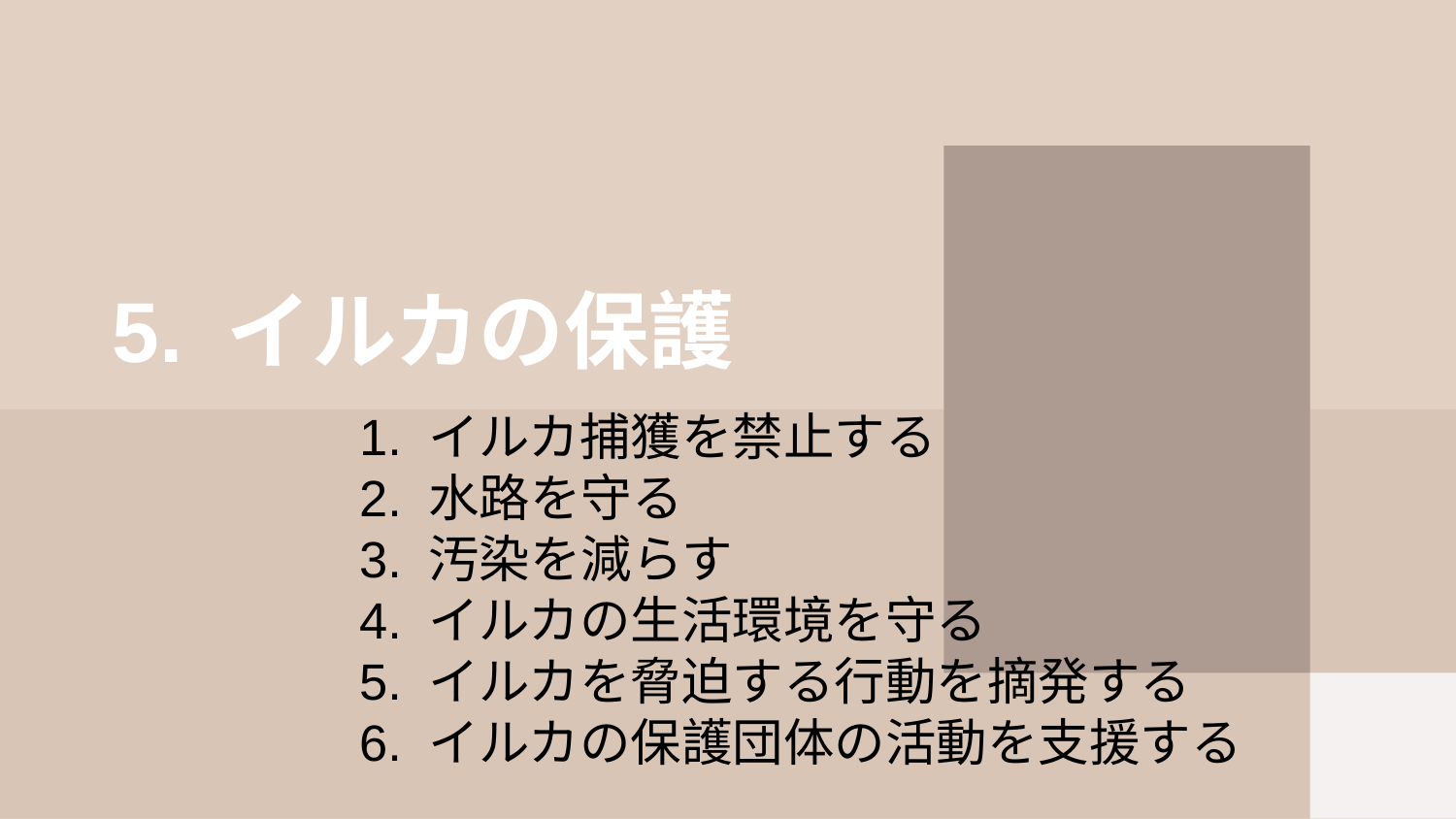

# 5. イルカの保護

1. イルカ捕獲を禁止する
2. 水路を守る
3. 汚染を減らす
4. イルカの生活環境を守る
5. イルカを脅迫する行動を摘発する
6. イルカの保護団体の活動を支援する